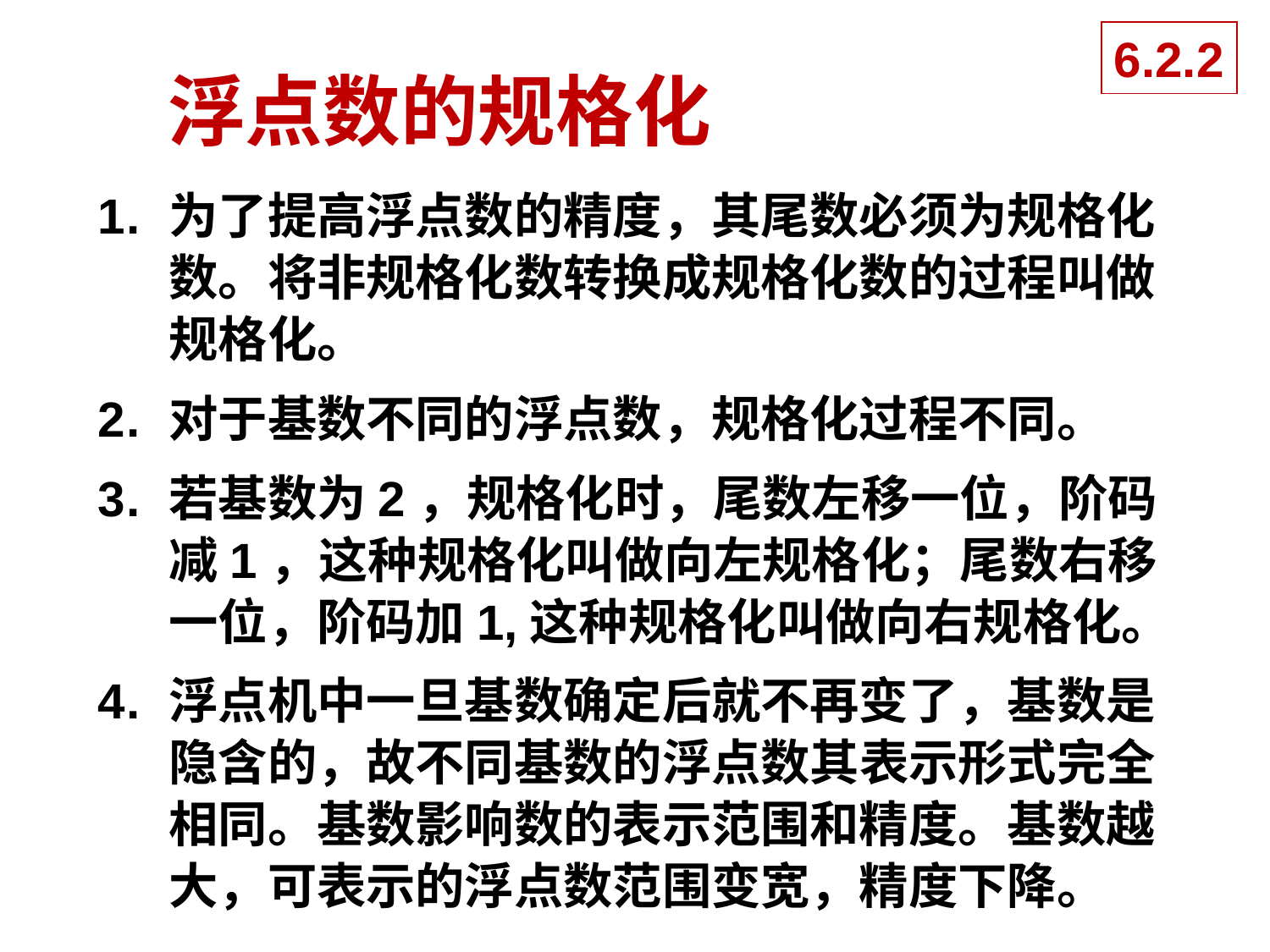

6.2.2
# 浮点数的规格化
为了提高浮点数的精度，其尾数必须为规格化数。将非规格化数转换成规格化数的过程叫做规格化。
对于基数不同的浮点数，规格化过程不同。
若基数为2，规格化时，尾数左移一位，阶码减1，这种规格化叫做向左规格化；尾数右移一位，阶码加1,这种规格化叫做向右规格化。
浮点机中一旦基数确定后就不再变了，基数是隐含的，故不同基数的浮点数其表示形式完全相同。基数影响数的表示范围和精度。基数越大，可表示的浮点数范围变宽，精度下降。